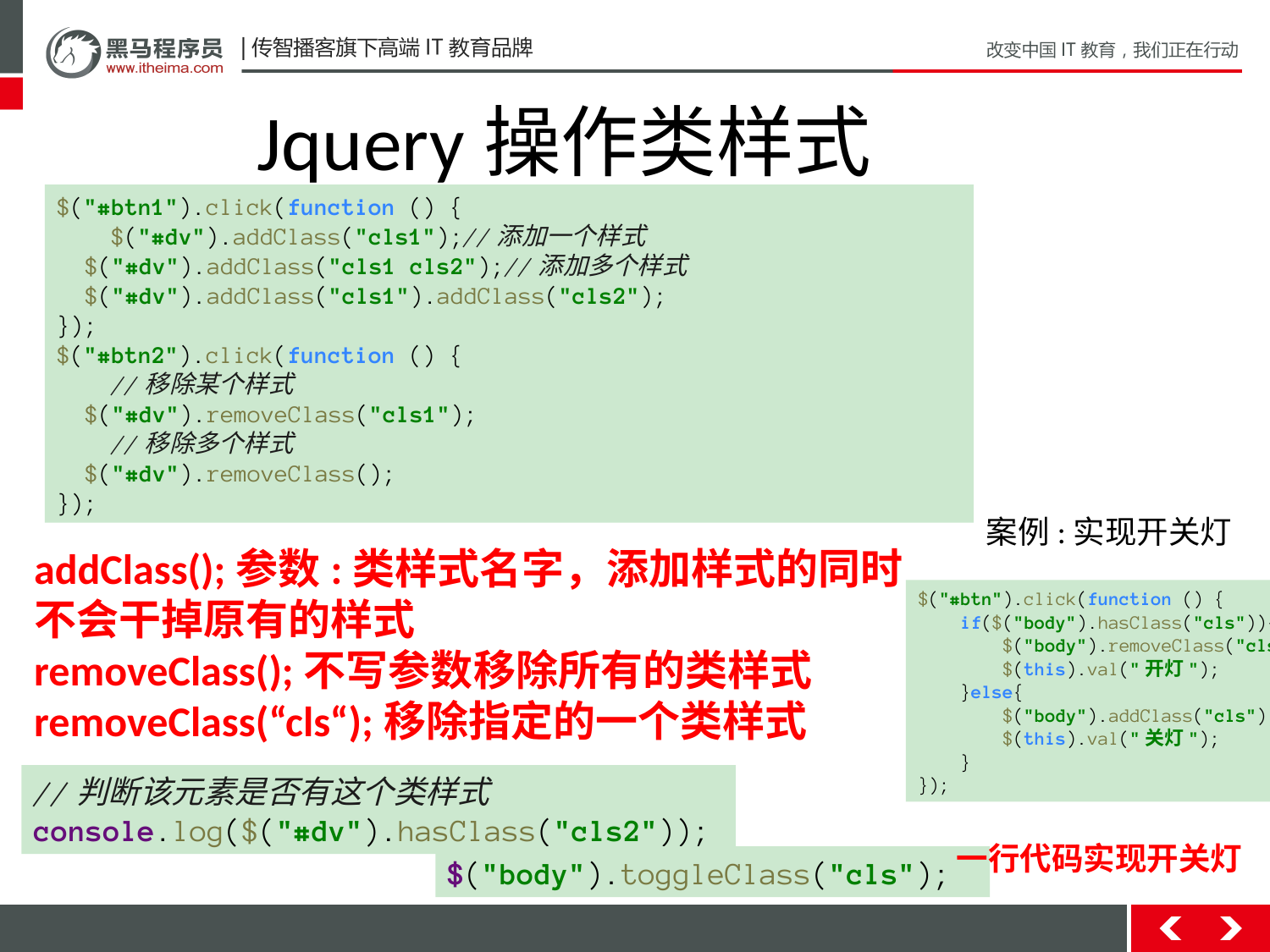

Jquery操作类样式
$("#btn1").click(function () {
    $("#dv").addClass("cls1");//添加一个样式
    $("#dv").addClass("cls1 cls2");//添加多个样式
    $("#dv").addClass("cls1").addClass("cls2");
});
$("#btn2").click(function () {
    //移除某个样式
    $("#dv").removeClass("cls1");
    //移除多个样式
    $("#dv").removeClass();
});
案例:实现开关灯
addClass();参数:类样式名字，添加样式的同时不会干掉原有的样式
removeClass();不写参数移除所有的类样式
removeClass(“cls“);移除指定的一个类样式
$("#btn").click(function () {
    if($("body").hasClass("cls")){
        $("body").removeClass("cls");
        $(this).val("开灯");
    }else{
        $("body").addClass("cls");
        $(this).val("关灯");
    }
});
//判断该元素是否有这个类样式
console.log($("#dv").hasClass("cls2"));
一行代码实现开关灯
$("body").toggleClass("cls");